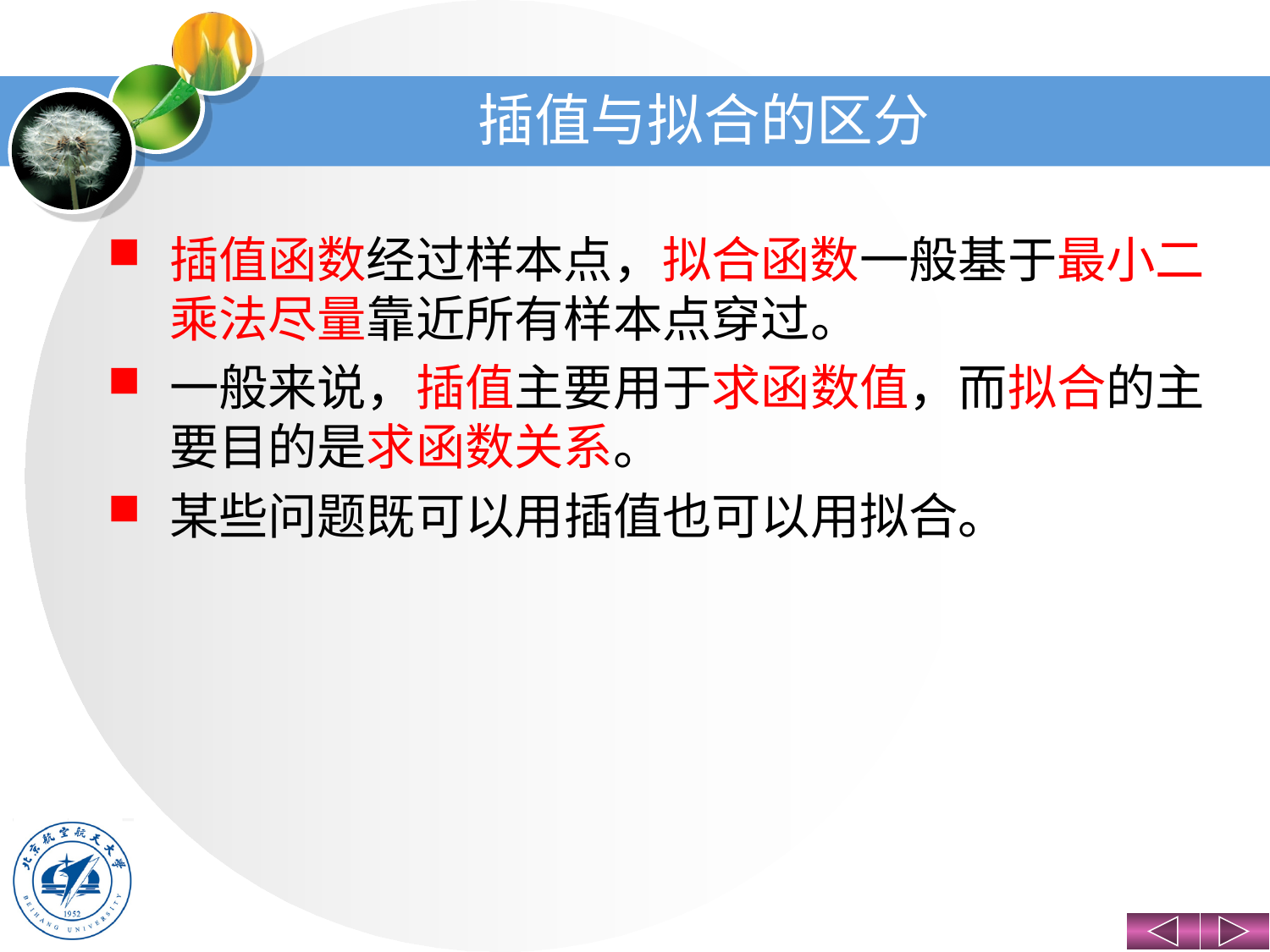

# 插值与拟合的区分
插值函数经过样本点，拟合函数一般基于最小二乘法尽量靠近所有样本点穿过。
一般来说，插值主要用于求函数值，而拟合的主要目的是求函数关系。
某些问题既可以用插值也可以用拟合。
72